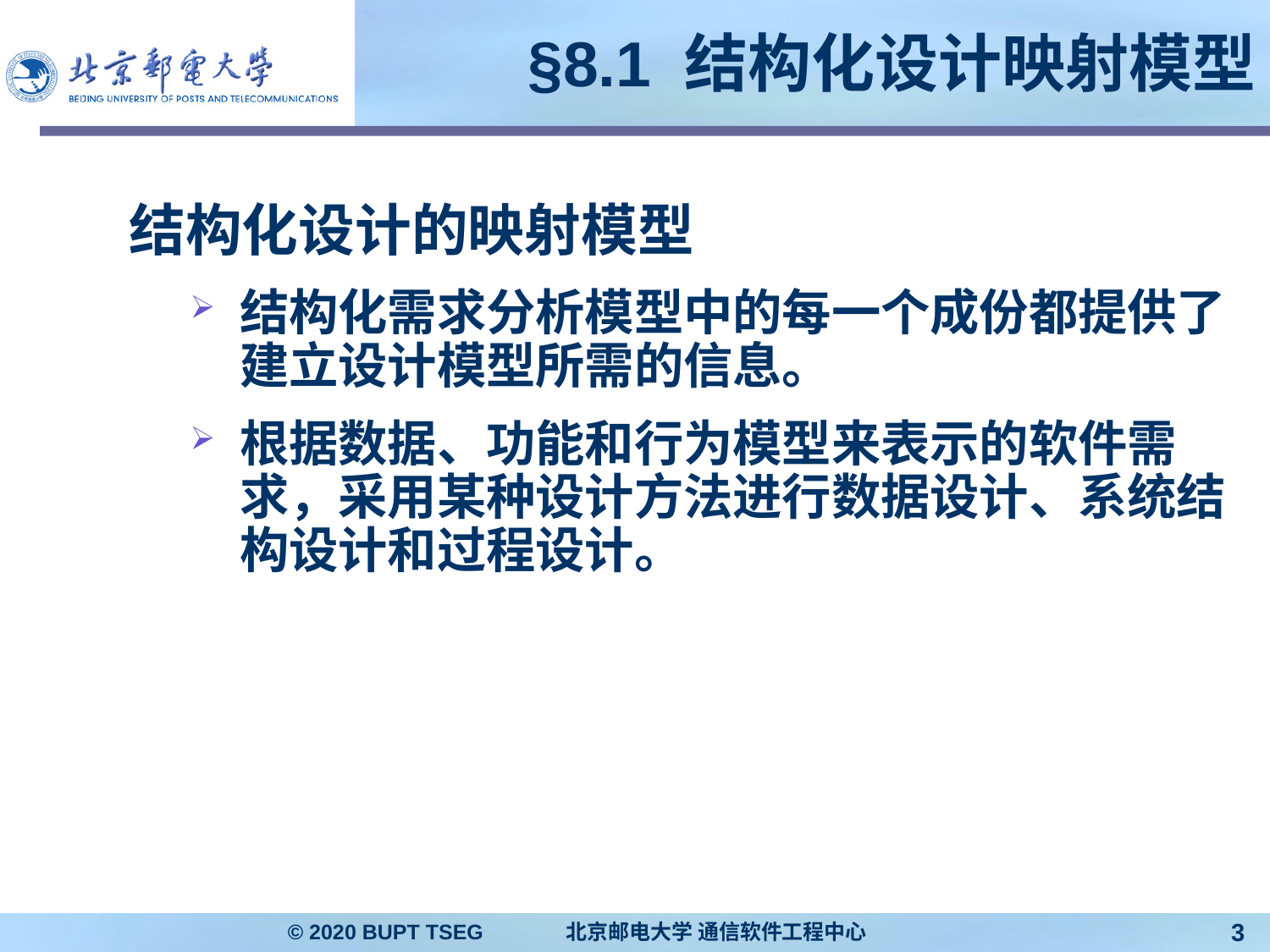

#
§8.1 结构化设计映射模型
 结构化设计的映射模型
结构化需求分析模型中的每一个成份都提供了建立设计模型所需的信息。
根据数据、功能和行为模型来表示的软件需求，采用某种设计方法进行数据设计、系统结构设计和过程设计。
© 2020 BUPT TSEG             北京邮电大学 通信软件工程中心